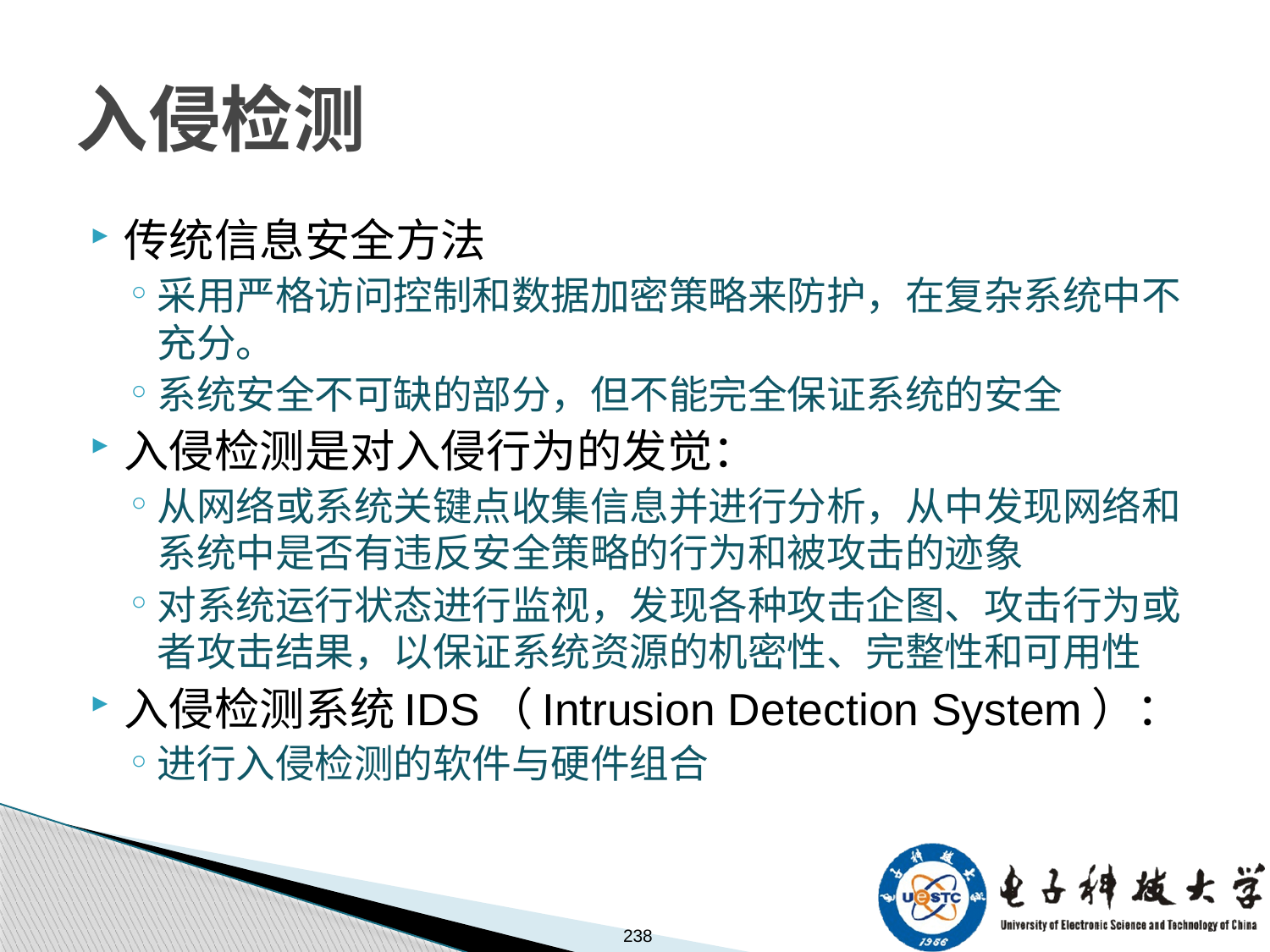

# 入侵检测
传统信息安全方法
采用严格访问控制和数据加密策略来防护，在复杂系统中不充分。
系统安全不可缺的部分，但不能完全保证系统的安全
入侵检测是对入侵行为的发觉：
从网络或系统关键点收集信息并进行分析，从中发现网络和系统中是否有违反安全策略的行为和被攻击的迹象
对系统运行状态进行监视，发现各种攻击企图、攻击行为或者攻击结果，以保证系统资源的机密性、完整性和可用性
入侵检测系统IDS（Intrusion Detection System）：
进行入侵检测的软件与硬件组合
238